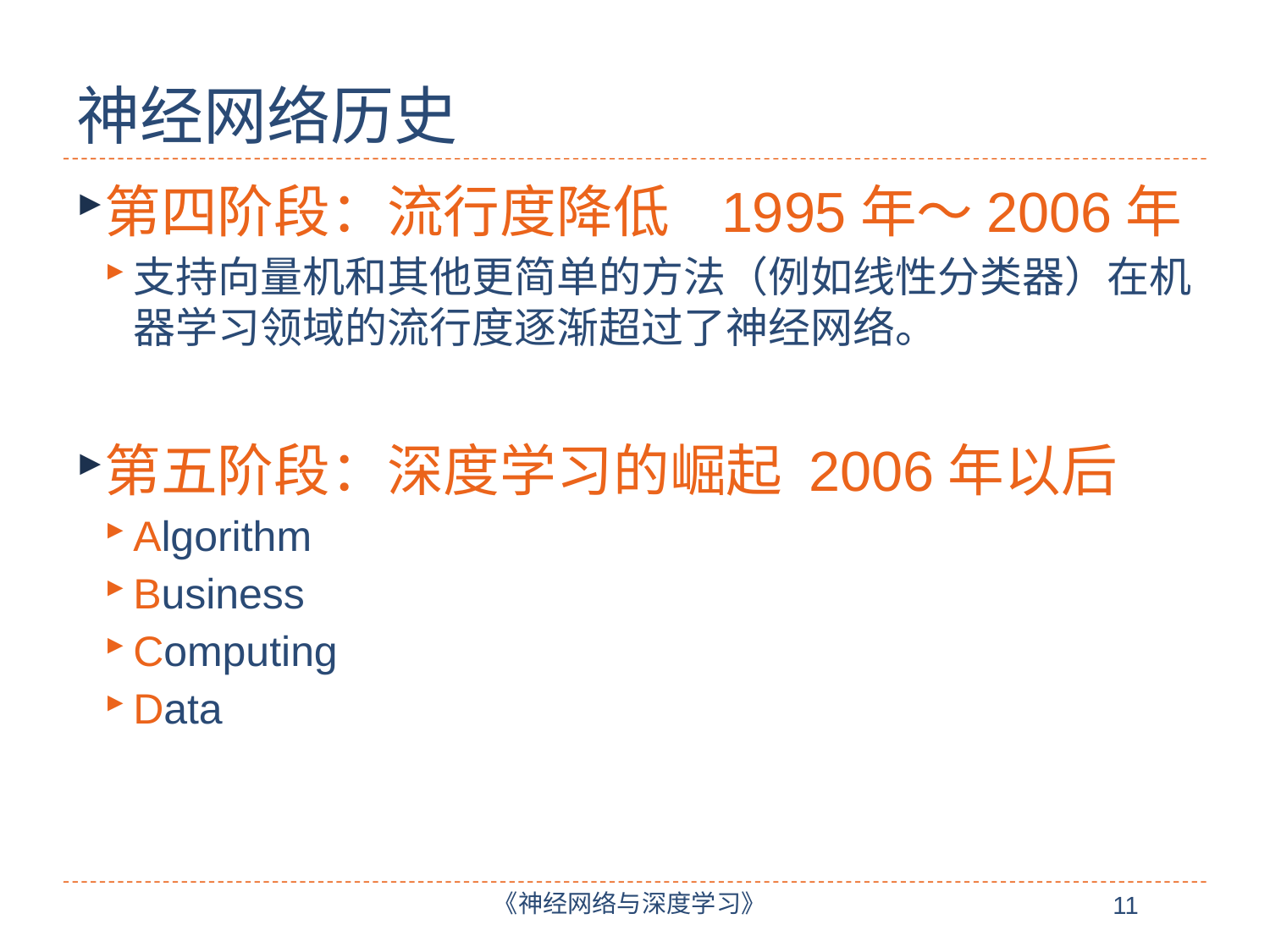

# 神经网络历史
第四阶段：流行度降低   1995年～2006年
支持向量机和其他更简单的方法（例如线性分类器）在机器学习领域的流行度逐渐超过了神经网络。

第五阶段：深度学习的崛起 2006年以后
Algorithm
Business
Computing
Data